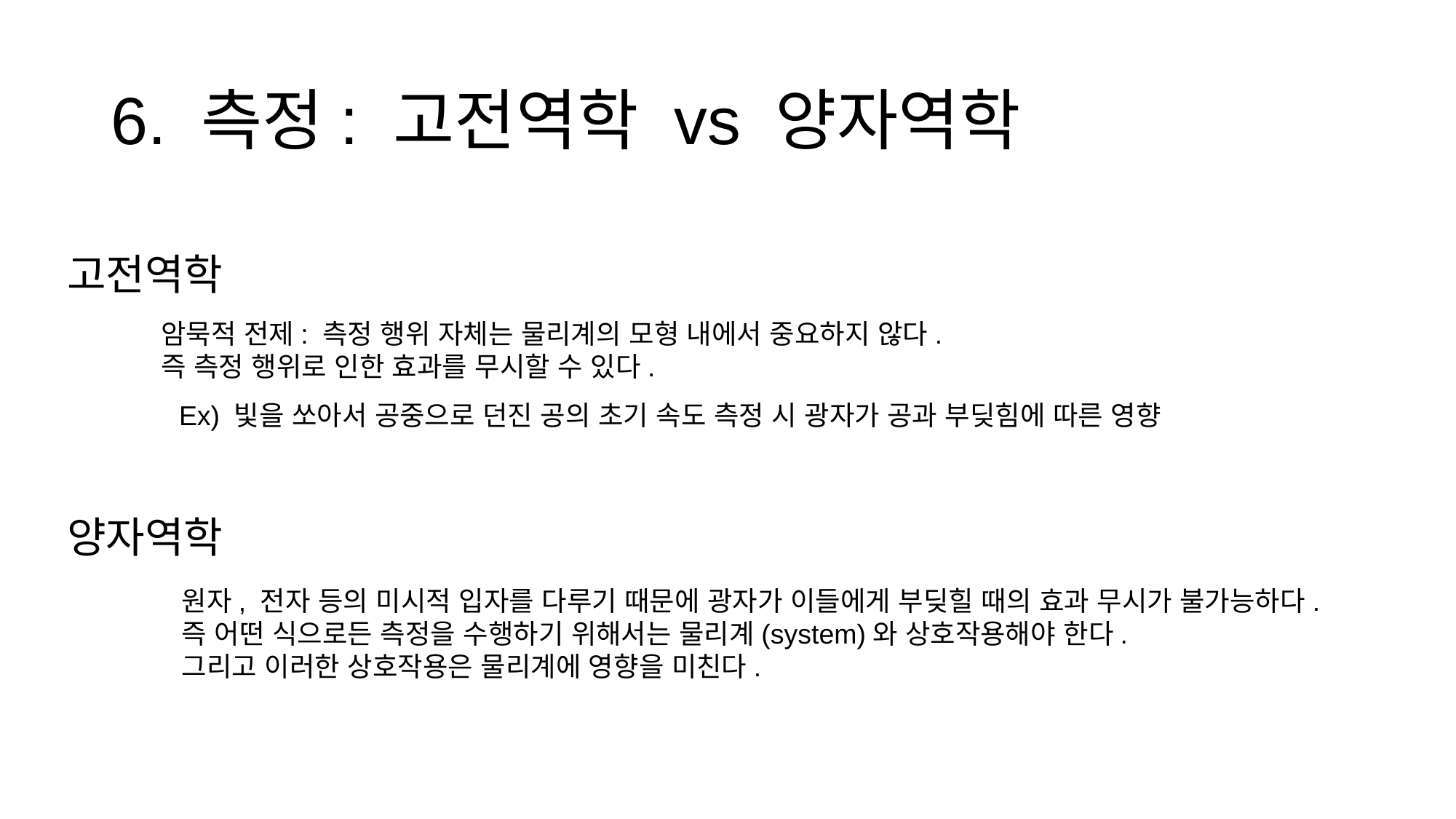

# 6. 측정: 고전역학 vs 양자역학
고전역학
암묵적 전제: 측정 행위 자체는 물리계의 모형 내에서 중요하지 않다.
즉 측정 행위로 인한 효과를 무시할 수 있다.
Ex) 빛을 쏘아서 공중으로 던진 공의 초기 속도 측정 시 광자가 공과 부딪힘에 따른 영향
양자역학
원자, 전자 등의 미시적 입자를 다루기 때문에 광자가 이들에게 부딪힐 때의 효과 무시가 불가능하다.
즉 어떤 식으로든 측정을 수행하기 위해서는 물리계(system)와 상호작용해야 한다.
그리고 이러한 상호작용은 물리계에 영향을 미친다.